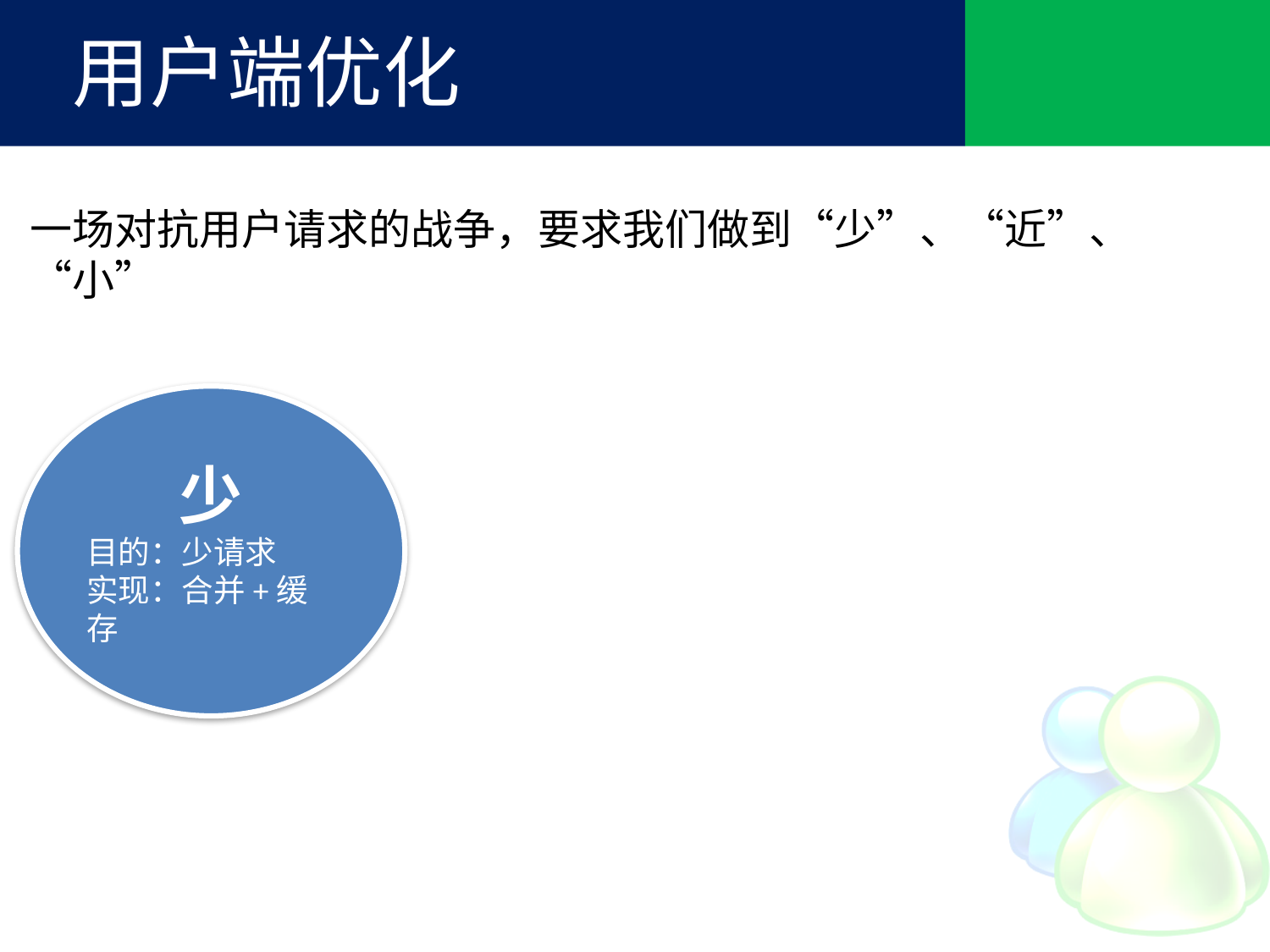

用户端优化
一场对抗用户请求的战争，要求我们做到“少”、“近”、“小”
少
目的：少请求
实现：合并+缓存